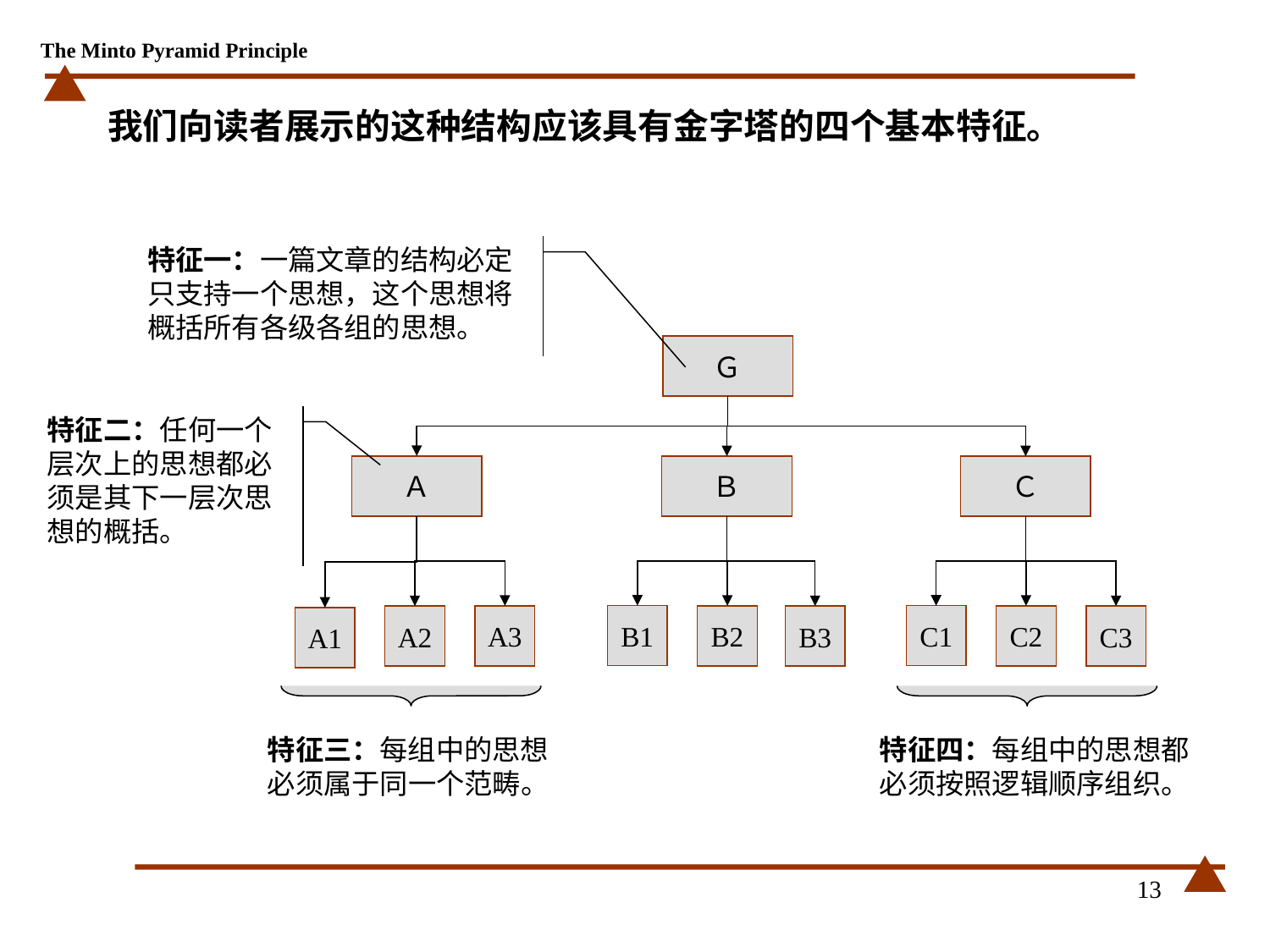

# 我们向读者展示的这种结构应该具有金字塔的四个基本特征。
特征一：一篇文章的结构必定只支持一个思想，这个思想将概括所有各级各组的思想。
Ｇ
特征二：任何一个层次上的思想都必须是其下一层次思想的概括。
Ａ
Ｂ
Ｃ

B1
C1
A3
B2
C2
A2
B3
C3
A1
特征三：每组中的思想必须属于同一个范畴。
特征四：每组中的思想都必须按照逻辑顺序组织。
13